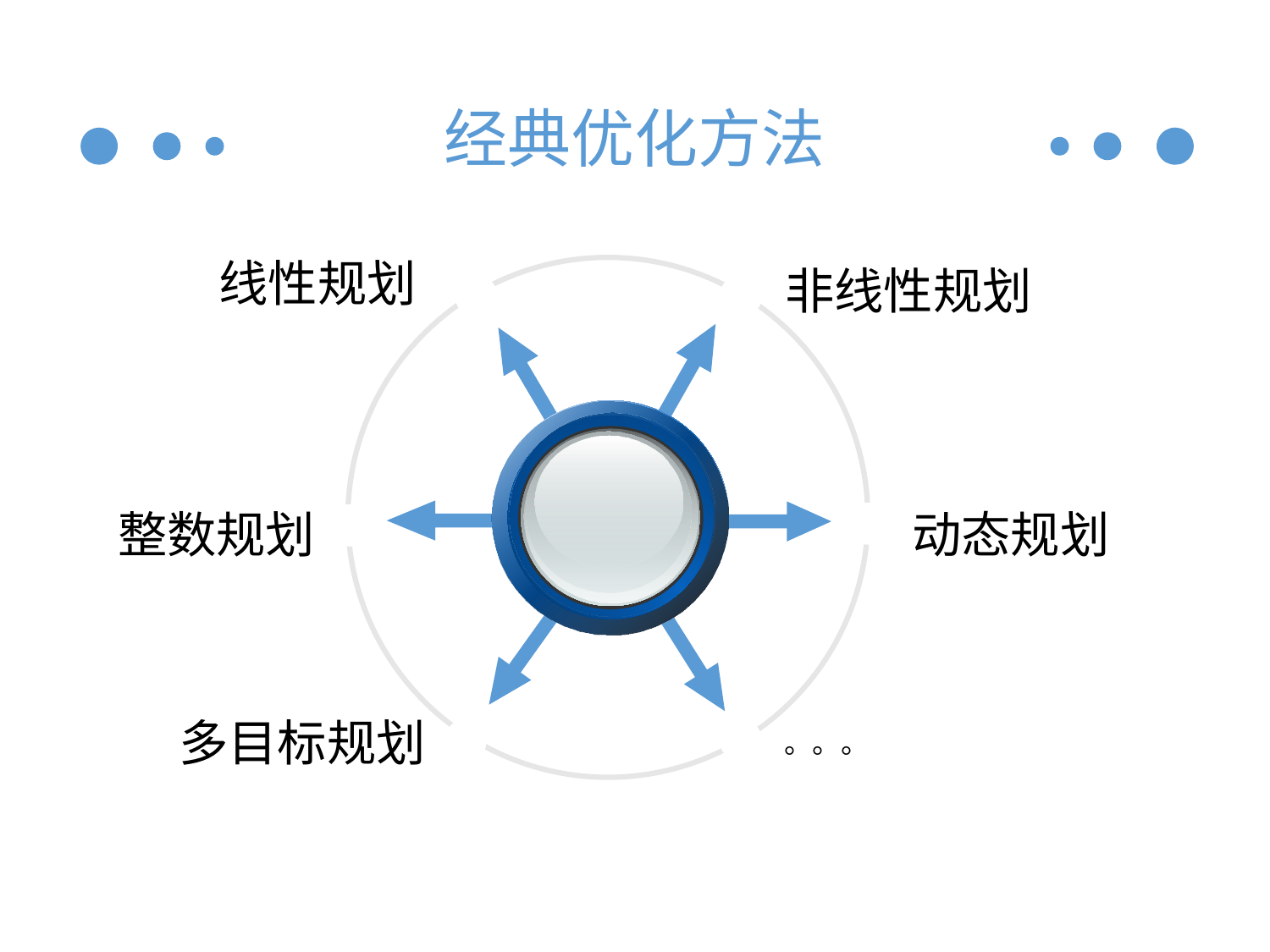

经典优化方法
非线性规划
线性规划

整数规划
动态规划

多目标规划

。。。